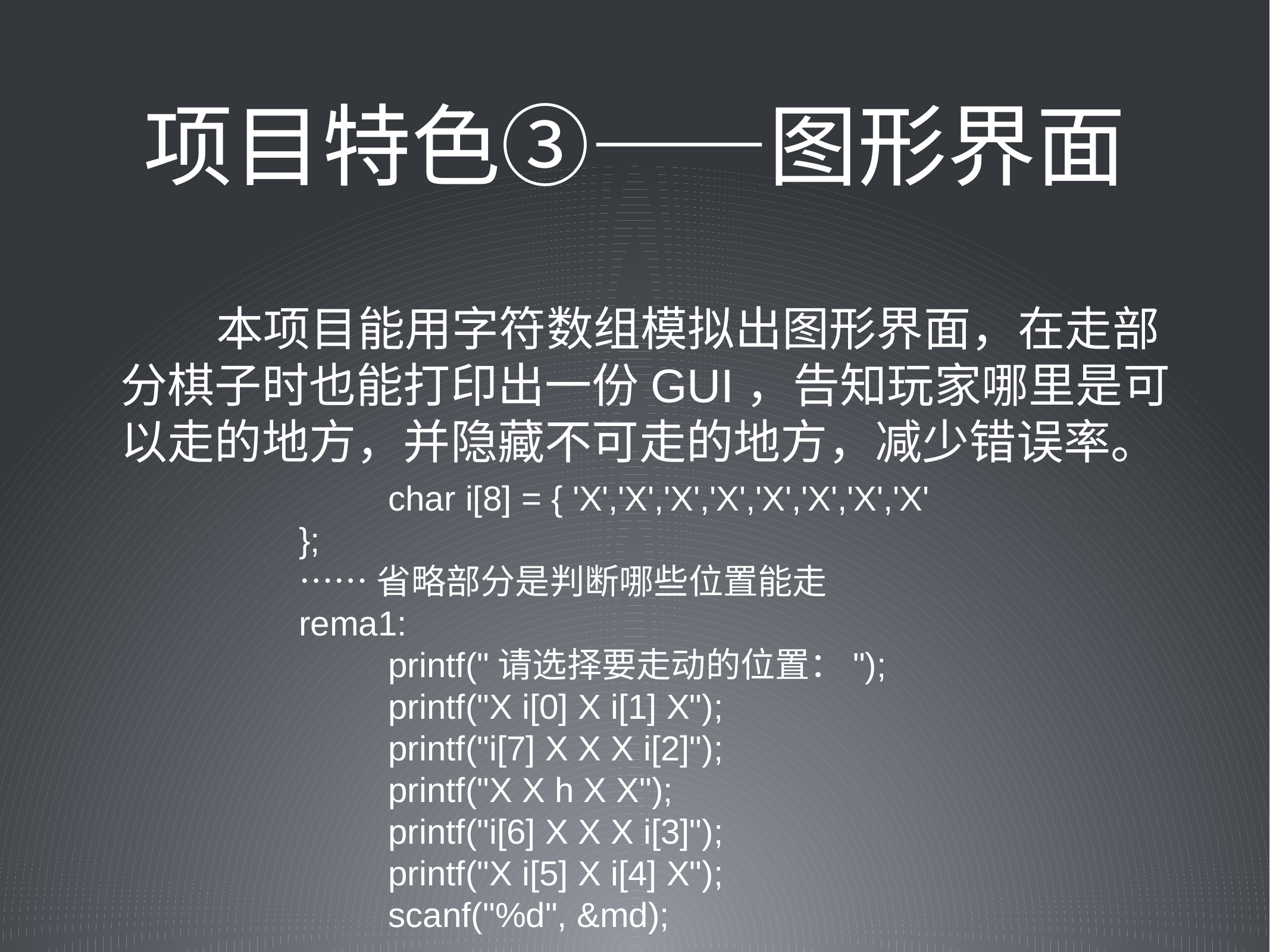

# 项目特色③——图形界面
        本项目能用字符数组模拟出图形界面，在走部分棋子时也能打印出一份GUI，告知玩家哪里是可以走的地方，并隐藏不可走的地方，减少错误率。
	char i[8] = { 'X','X','X','X','X','X','X','X' };
……省略部分是判断哪些位置能走
rema1:
	printf("请选择要走动的位置：");
	printf("X i[0] X i[1] X");
	printf("i[7] X X X i[2]");
	printf("X X h X X");
	printf("i[6] X X X i[3]");
	printf("X i[5] X i[4] X");
	scanf("%d", &md);